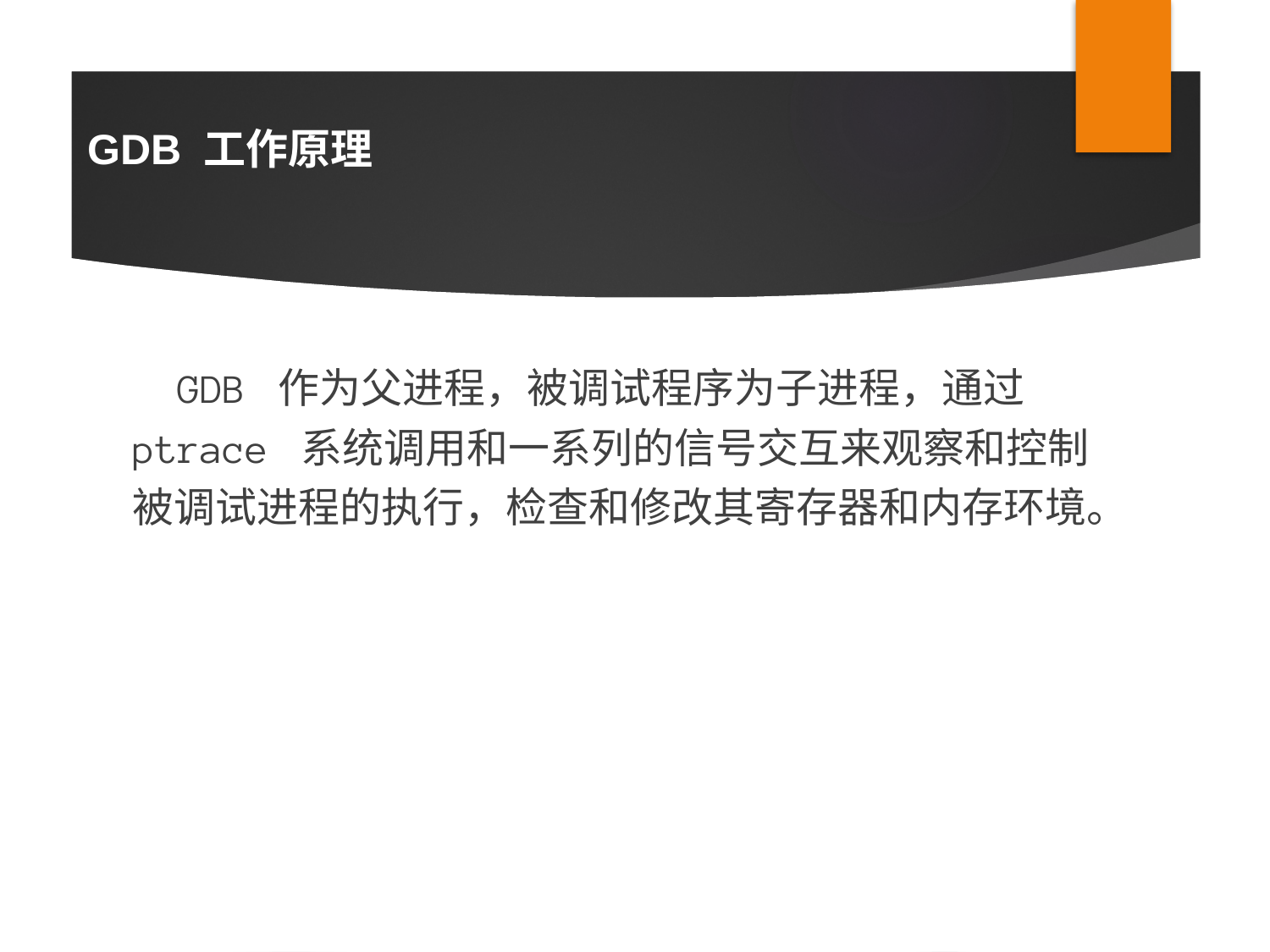

GDB 工作原理
  GDB 作为父进程，被调试程序为子进程，通过 ptrace 系统调用和一系列的信号交互来观察和控制被调试进程的执行，检查和修改其寄存器和内存环境。